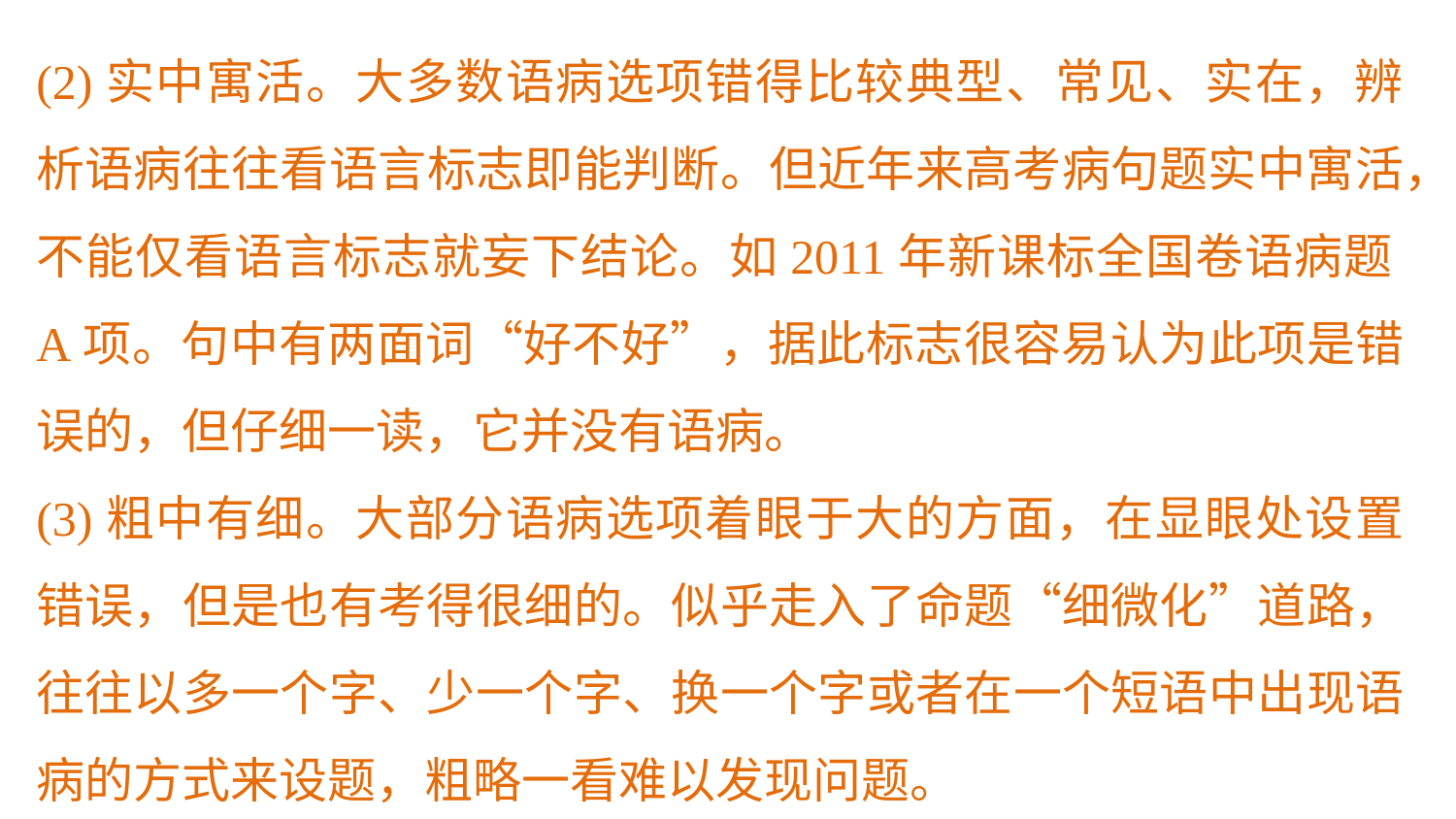

(2)实中寓活。大多数语病选项错得比较典型、常见、实在，辨析语病往往看语言标志即能判断。但近年来高考病句题实中寓活，不能仅看语言标志就妄下结论。如2011年新课标全国卷语病题A项。句中有两面词“好不好”，据此标志很容易认为此项是错误的，但仔细一读，它并没有语病。
(3)粗中有细。大部分语病选项着眼于大的方面，在显眼处设置错误，但是也有考得很细的。似乎走入了命题“细微化”道路，往往以多一个字、少一个字、换一个字或者在一个短语中出现语病的方式来设题，粗略一看难以发现问题。